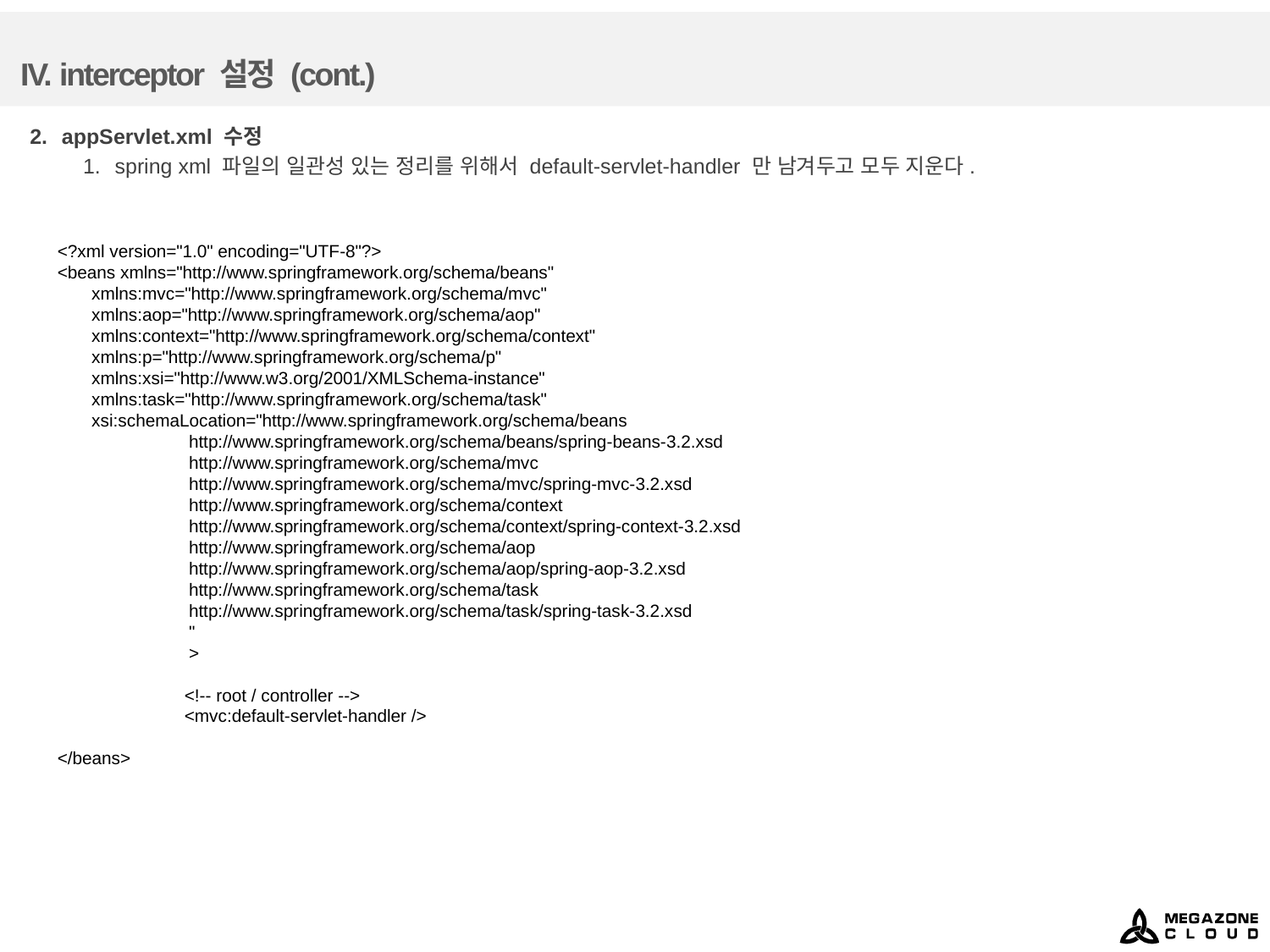

# IV. interceptor 설정 (cont.)
appServlet.xml 수정
spring xml 파일의 일관성 있는 정리를 위해서 default-servlet-handler 만 남겨두고 모두 지운다.

<?xml version="1.0" encoding="UTF-8"?>
<beans xmlns="http://www.springframework.org/schema/beans"
       xmlns:mvc="http://www.springframework.org/schema/mvc"
       xmlns:aop="http://www.springframework.org/schema/aop"
       xmlns:context="http://www.springframework.org/schema/context"
       xmlns:p="http://www.springframework.org/schema/p"
       xmlns:xsi="http://www.w3.org/2001/XMLSchema-instance"
       xmlns:task="http://www.springframework.org/schema/task"
       xsi:schemaLocation="http://www.springframework.org/schema/beans
                           http://www.springframework.org/schema/beans/spring-beans-3.2.xsd
                           http://www.springframework.org/schema/mvc
                           http://www.springframework.org/schema/mvc/spring-mvc-3.2.xsd
                           http://www.springframework.org/schema/context
                           http://www.springframework.org/schema/context/spring-context-3.2.xsd
                           http://www.springframework.org/schema/aop
                           http://www.springframework.org/schema/aop/spring-aop-3.2.xsd
                           http://www.springframework.org/schema/task
                           http://www.springframework.org/schema/task/spring-task-3.2.xsd
                           "
                           >

	<!-- root / controller -->
	<mvc:default-servlet-handler />

</beans>